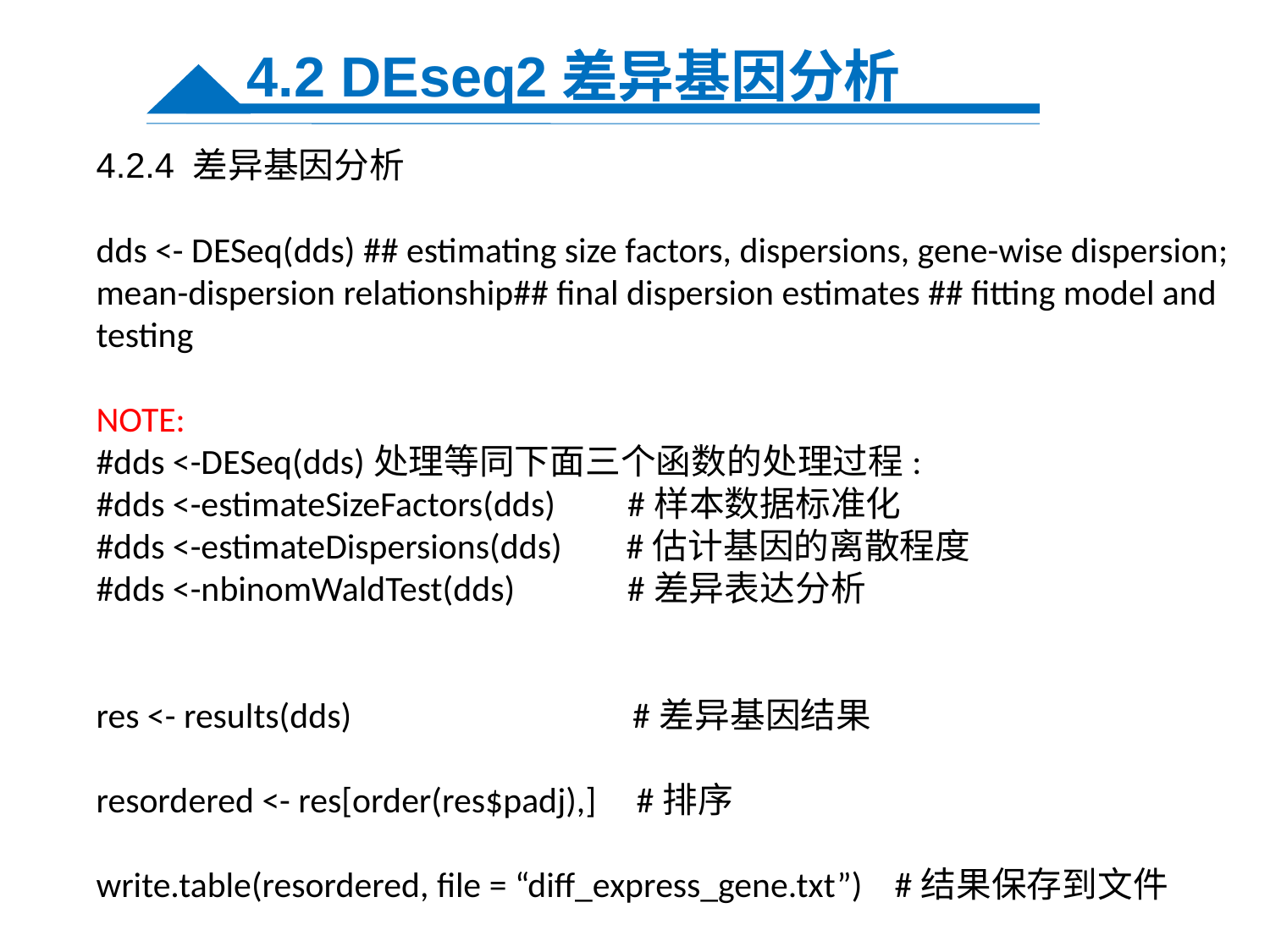

4.2 DEseq2差异基因分析

4.2.4 差异基因分析

dds <- DESeq(dds) ## estimating size factors, dispersions, gene-wise dispersion; mean-dispersion relationship## final dispersion estimates ## fitting model and testing

NOTE:
#dds <-DESeq(dds)处理等同下面三个函数的处理过程:
#dds <-estimateSizeFactors(dds)         #样本数据标准化
#dds <-estimateDispersions(dds)        #估计基因的离散程度
#dds <-nbinomWaldTest(dds)              #差异表达分析

res <- results(dds)                                   #差异基因结果

resordered <- res[order(res$padj),]     #排序

write.table(resordered, file = “diff_express_gene.txt”)    #结果保存到文件